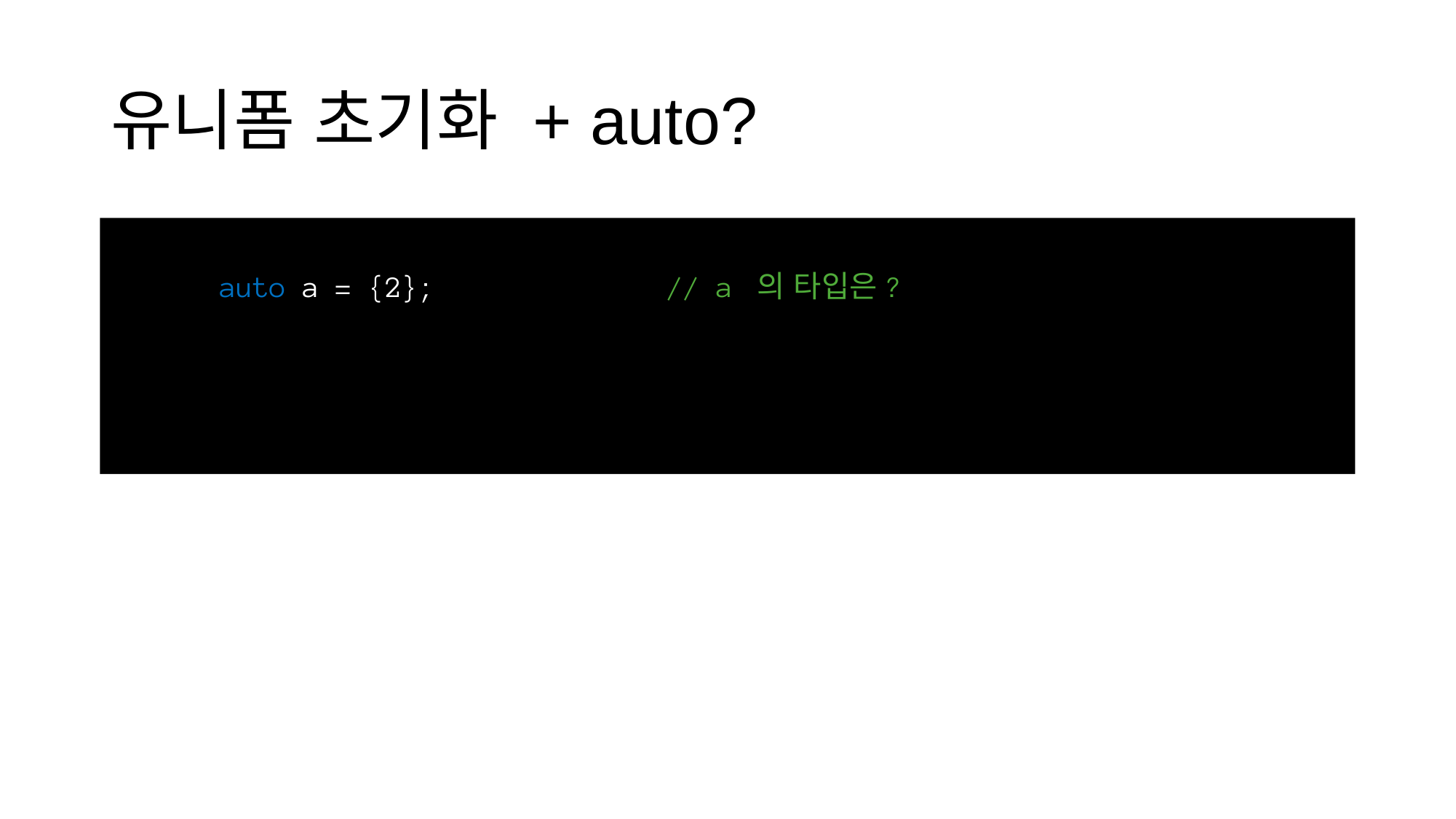

# 유니폼 초기화 + auto?

	auto a = {2};              // a 의 타입은?